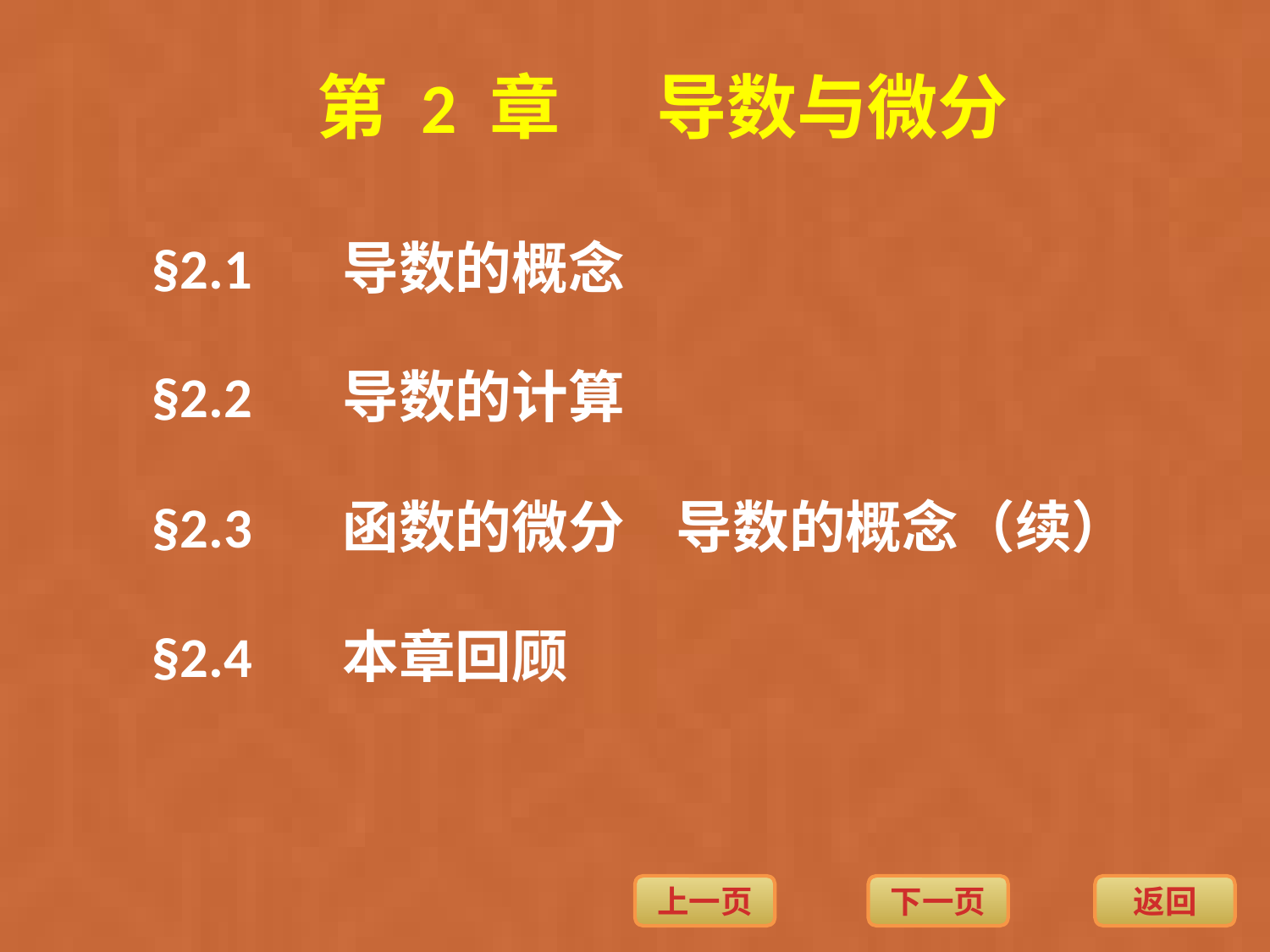

第 2 章      导数与微分
§2.1      导数的概念
§2.2      导数的计算
§2.3      函数的微分    导数的概念（续）
§2.4      本章回顾
返回